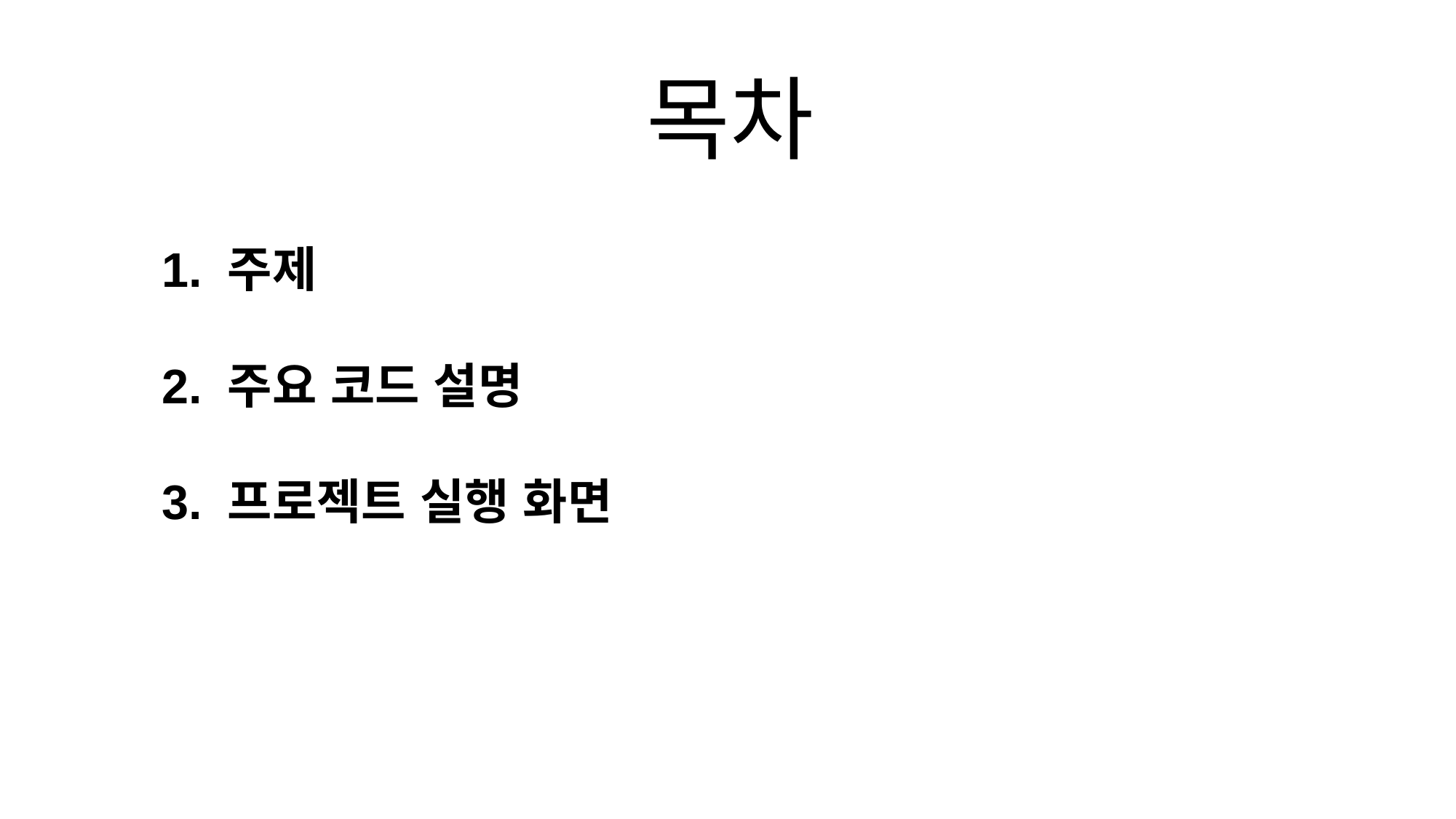

# 목차
1. 주제

2. 주요 코드 설명

3. 프로젝트 실행 화면